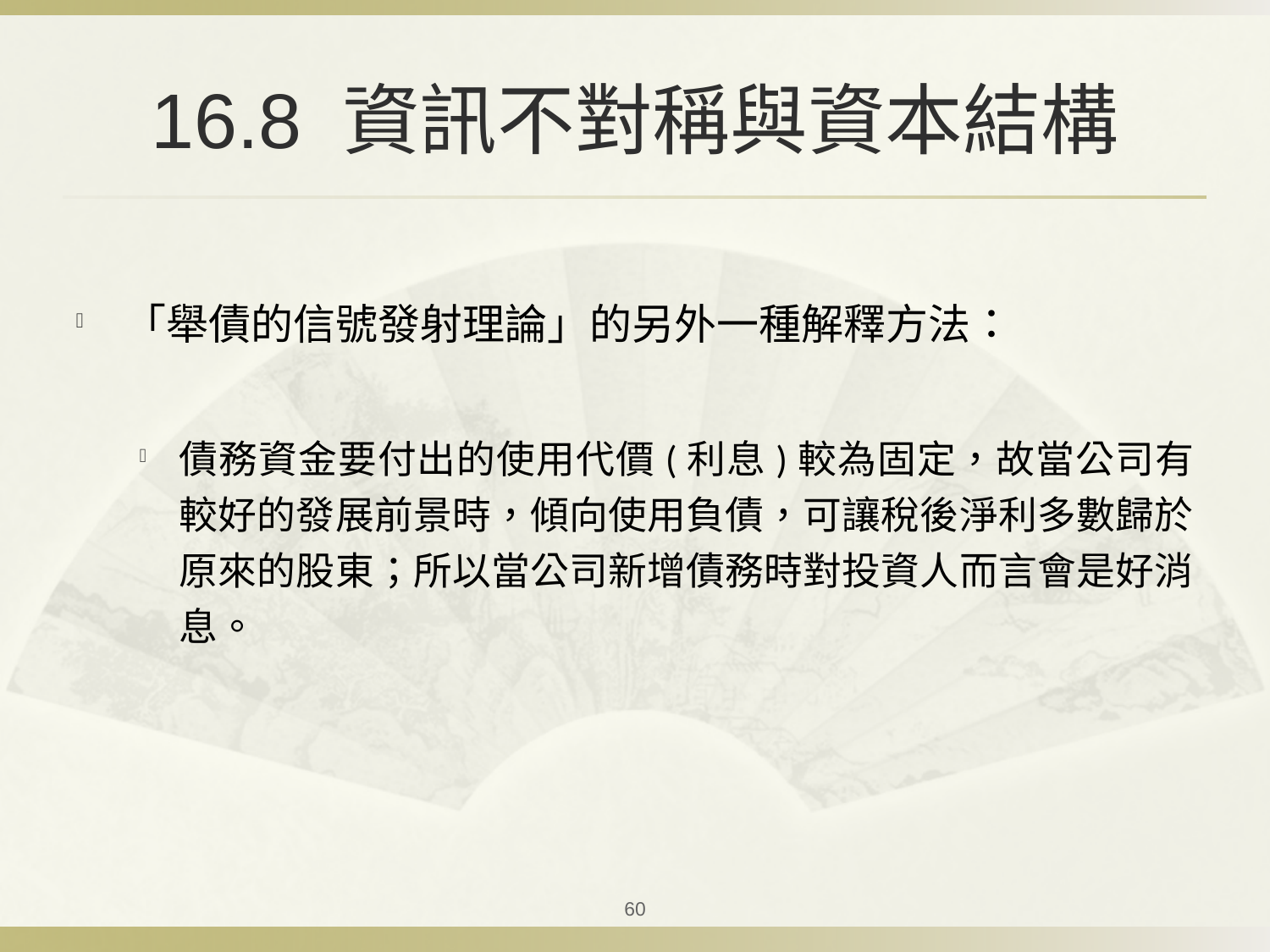

# 16.8 資訊不對稱與資本結構

「舉債的信號發射理論」的另外一種解釋方法：

債務資金要付出的使用代價(利息)較為固定，故當公司有較好的發展前景時，傾向使用負債，可讓稅後淨利多數歸於原來的股東；所以當公司新增債務時對投資人而言會是好消息。
60